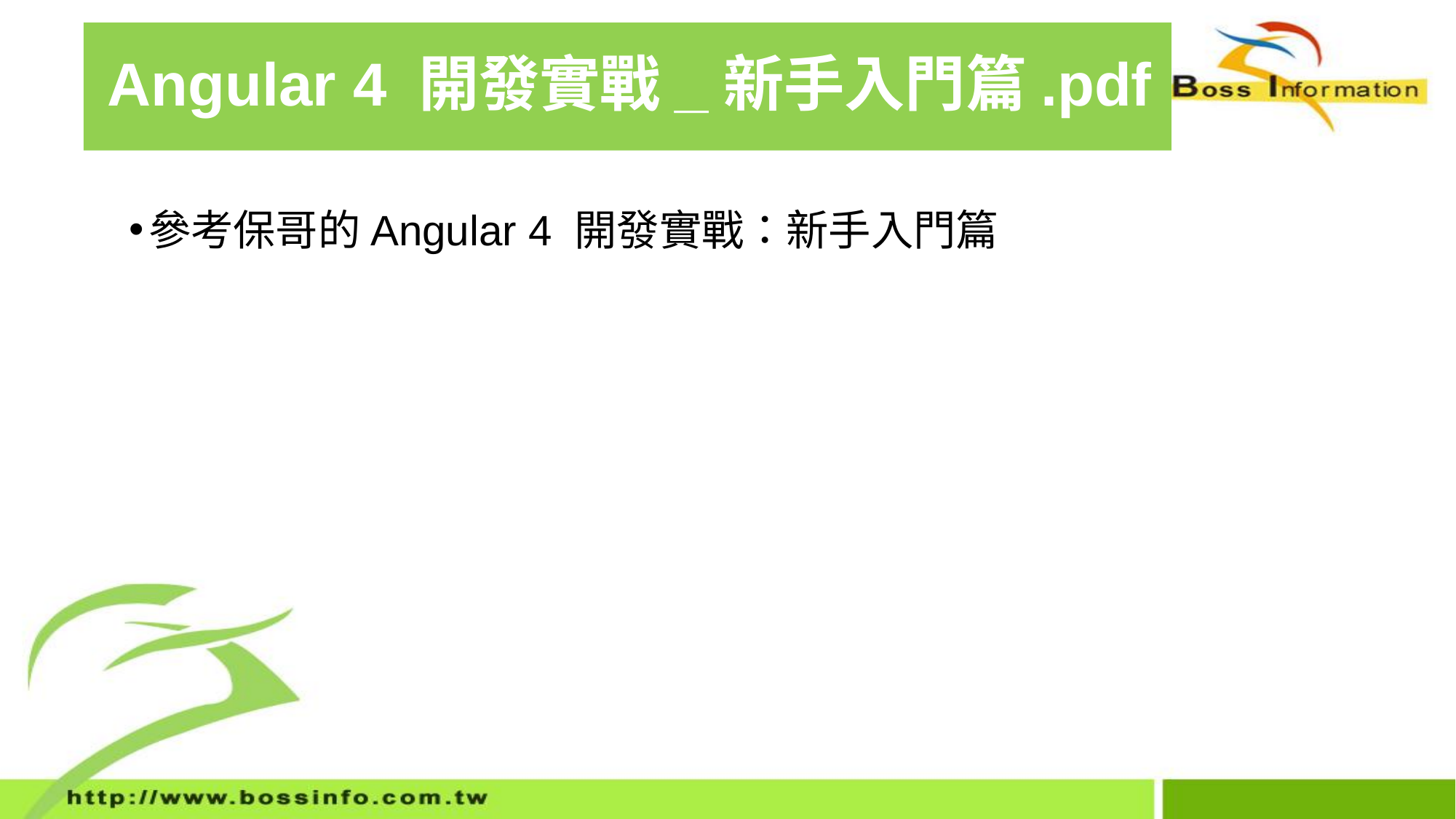

# Angular 4 開發實戰_新手入門篇.pdf
參考保哥的Angular 4 開發實戰：新手入門篇